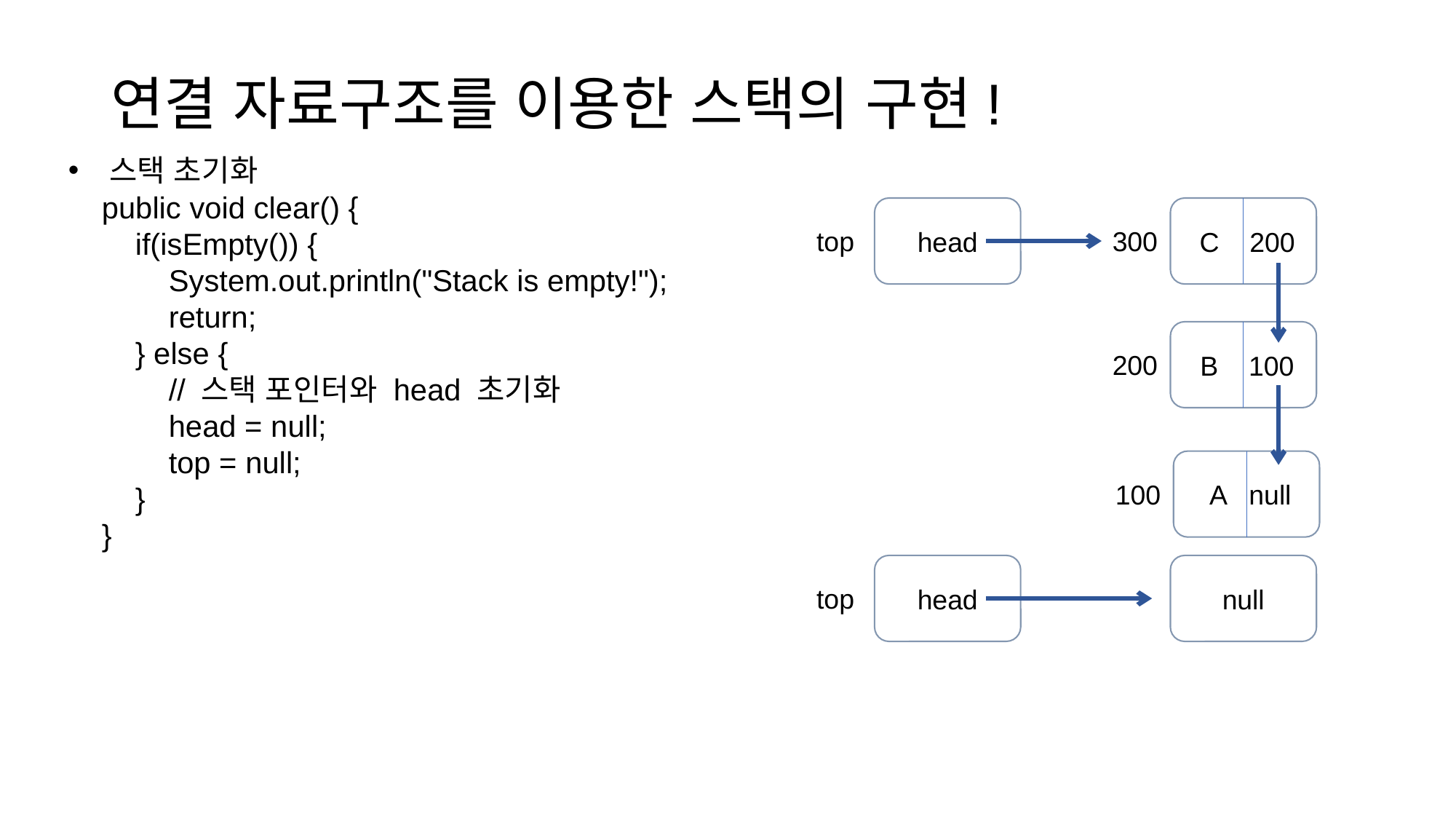

연결 자료구조를 이용한 스택의 구현!
스택 초기화
    public void clear() {
        if(isEmpty()) {
            System.out.println("Stack is empty!");
            return;
        } else {
            // 스택 포인터와 head 초기화
            head = null;
            top = null;
        }
    }

head
top
 C    200
300
 B    100
200
 A   null
100
head
top
null